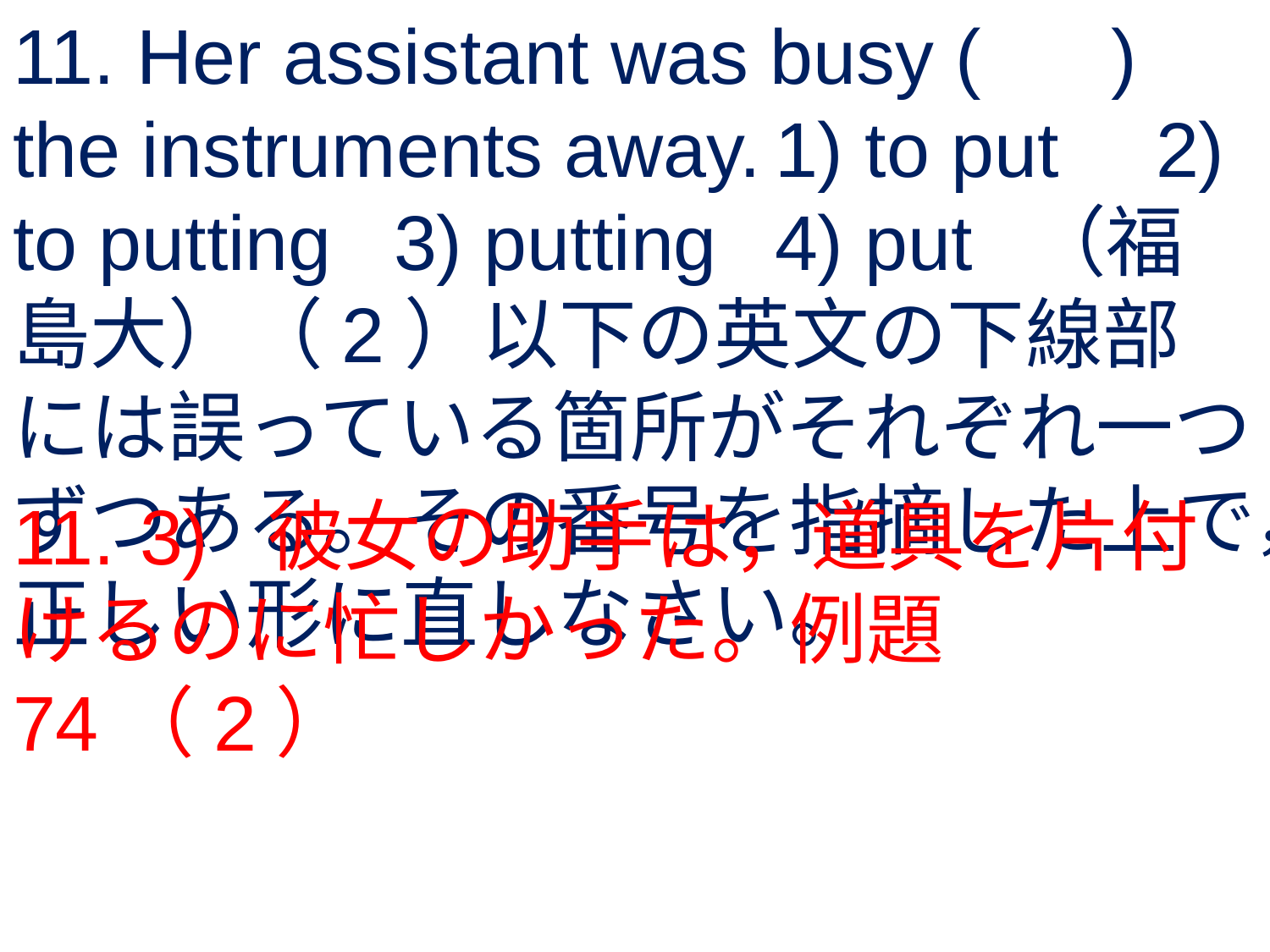

# 11. Her assistant was busy (      ) the instruments away.	1) to put	2) to putting	3) putting	4) put	（福島大）（2）以下の英文の下線部には誤っている箇所がそれぞれ一つずつある。その番号を指摘した上で，正しい形に直しなさい。
11.	3) 	彼女の助手は，道具を片付けるのに忙しかった。例題74（2）